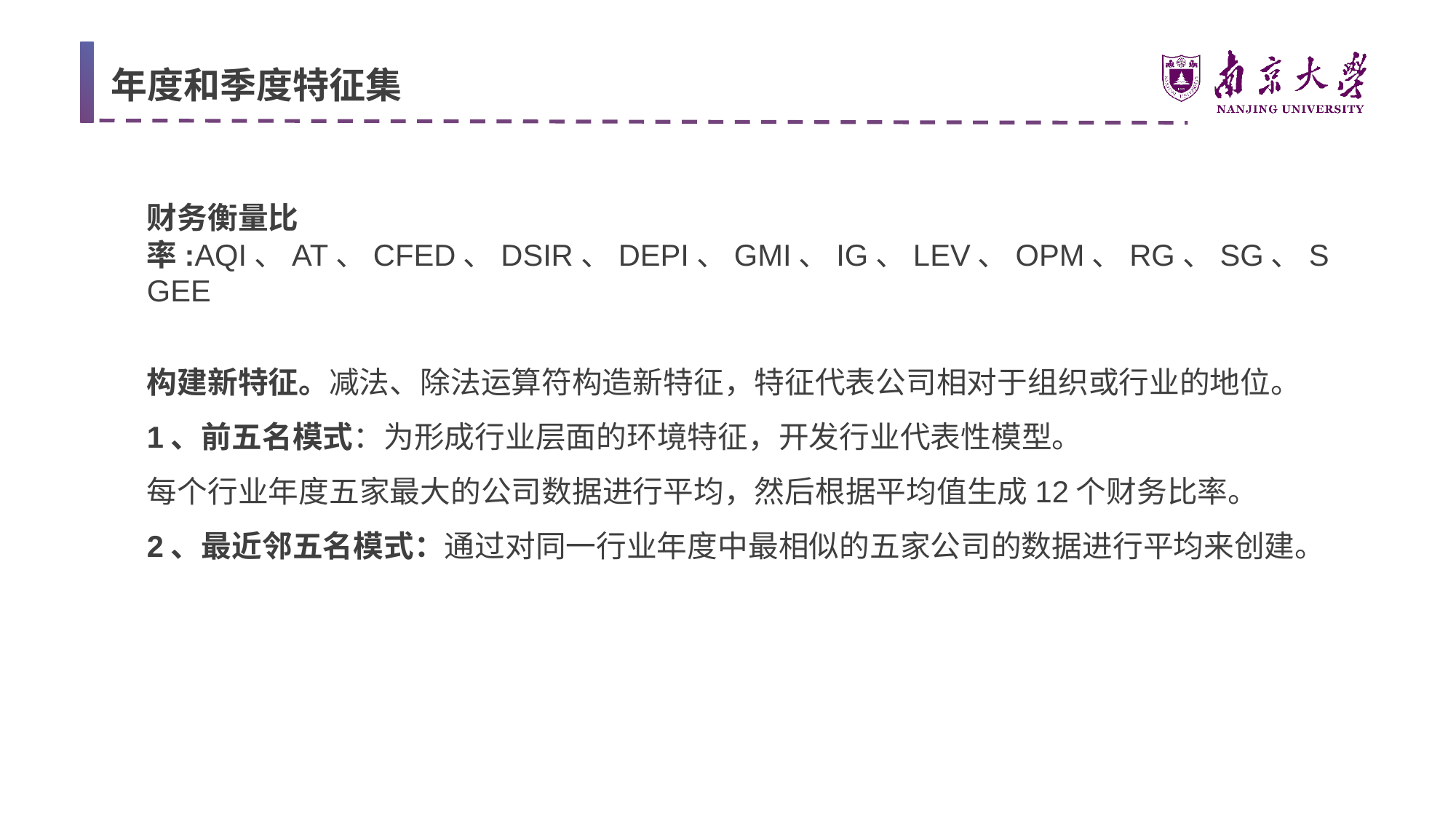

年度和季度特征集

财务衡量比率:AQI、AT、CFED、DSIR、DEPI、GMI、IG、LEV、OPM、RG、SG、SGEE

构建新特征。减法、除法运算符构造新特征，特征代表公司相对于组织或行业的地位。
1、前五名模式：为形成行业层面的环境特征，开发行业代表性模型。
每个行业年度五家最大的公司数据进行平均，然后根据平均值生成12个财务比率。
2、最近邻五名模式：通过对同一行业年度中最相似的五家公司的数据进行平均来创建。